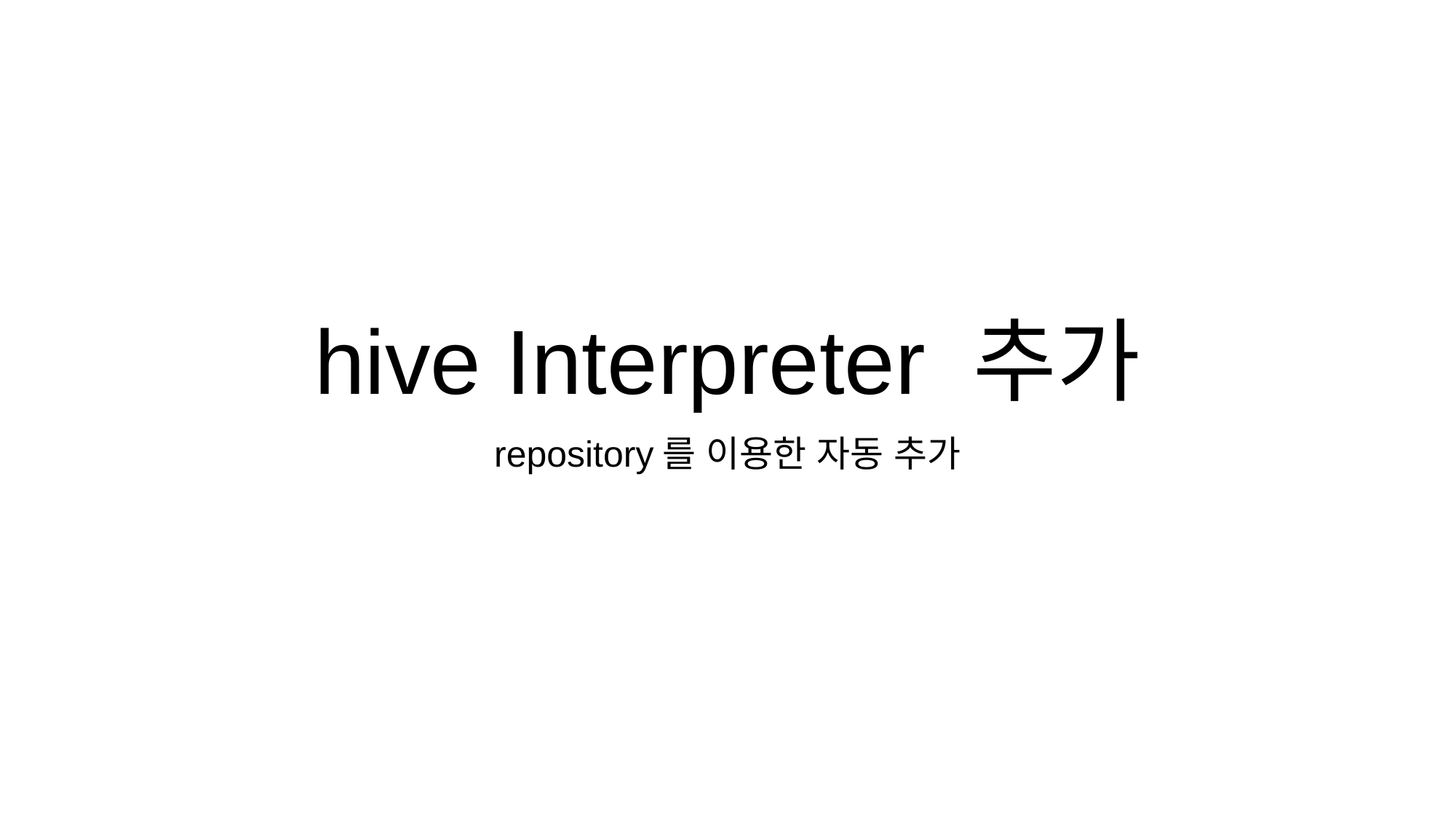

# hive Interpreter 추가
repository를 이용한 자동 추가